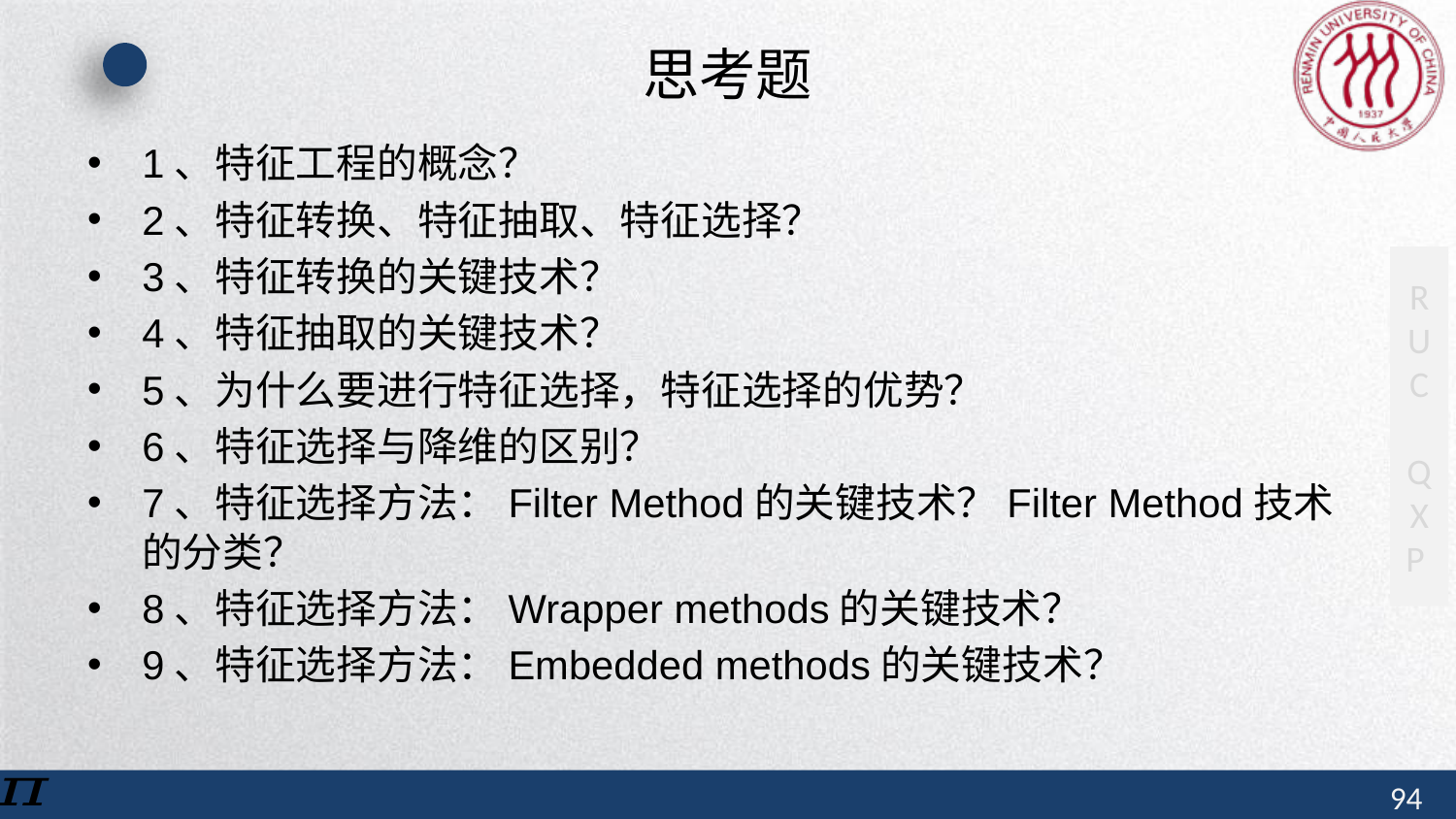

# 思考题
1、特征工程的概念？
2、特征转换、特征抽取、特征选择？
3、特征转换的关键技术？
4、特征抽取的关键技术？
5、为什么要进行特征选择，特征选择的优势？
6、特征选择与降维的区别？
7、特征选择方法：Filter Method的关键技术？Filter Method技术的分类？
8、特征选择方法：Wrapper methods的关键技术？
9、特征选择方法：Embedded methods的关键技术？